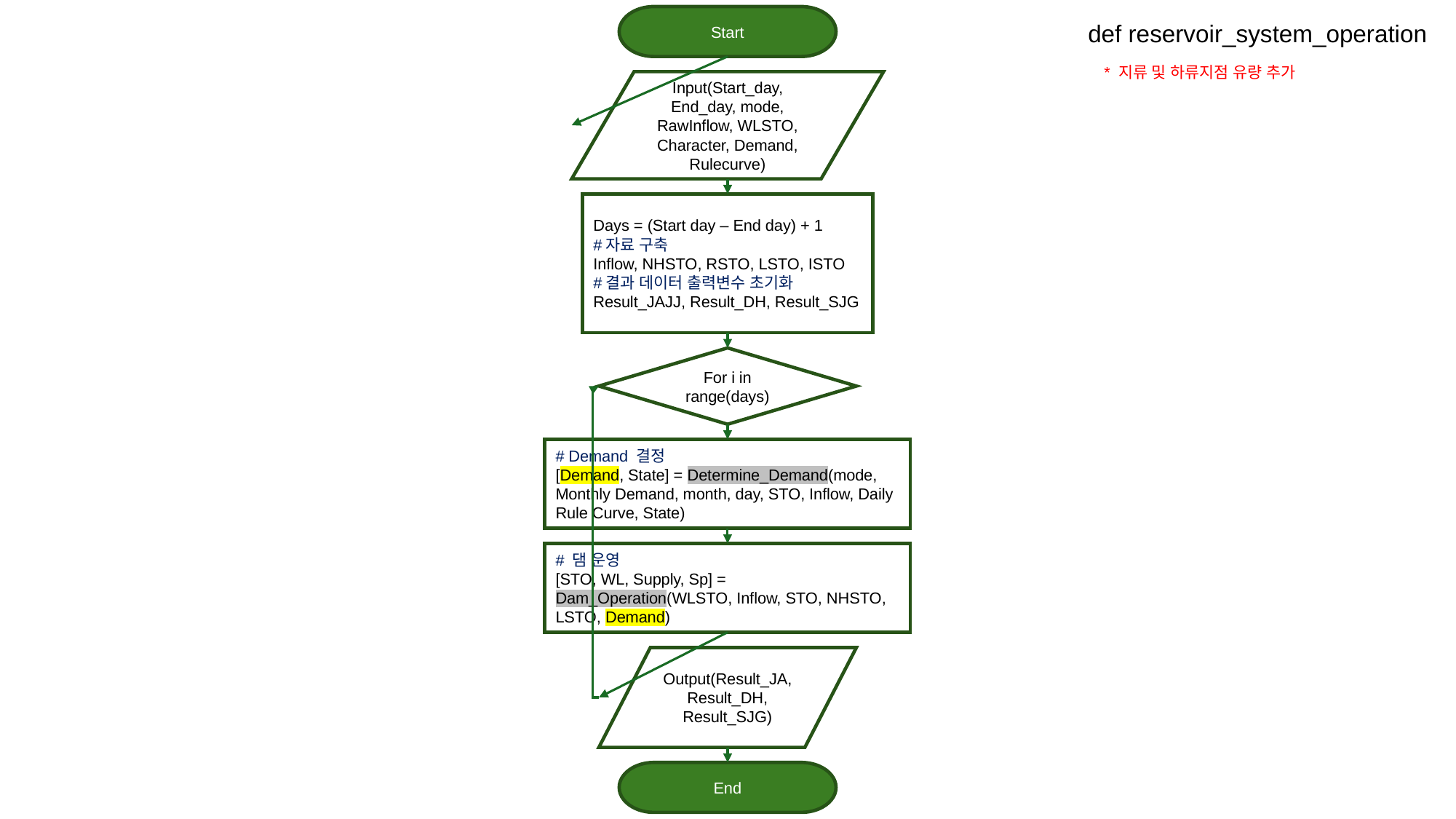

def reservoir_system_operation
Start
Input(Start_day, End_day, mode, RawInflow, WLSTO, Character, Demand, Rulecurve)
Days = (Start day – End day) + 1
#자료 구축
Inflow, NHSTO, RSTO, LSTO, ISTO
#결과 데이터 출력변수 초기화
Result_JAJJ, Result_DH, Result_SJG
For i in range(days)
# Demand 결정
[Demand, State] = Determine_Demand(mode, Monthly Demand, month, day, STO, Inflow, Daily Rule Curve, State)
# 댐 운영
[STO, WL, Supply, Sp] = Dam_Operation(WLSTO, Inflow, STO, NHSTO, LSTO, Demand)
Output(Result_JA, Result_DH, Result_SJG)
End
* 지류 및 하류지점 유량 추가